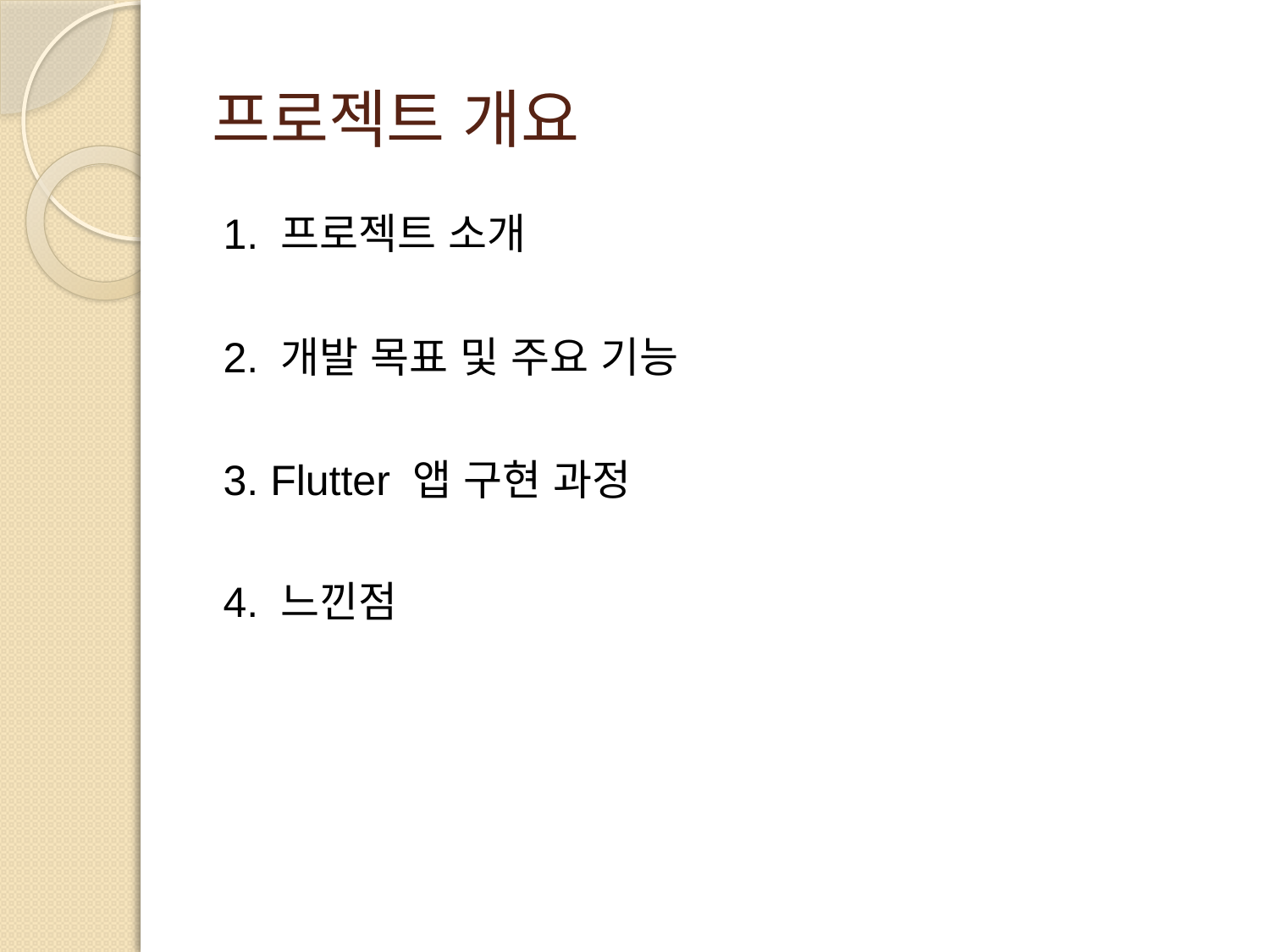

# 프로젝트 개요
1. 프로젝트 소개

2. 개발 목표 및 주요 기능

3. Flutter 앱 구현 과정

4. 느낀점